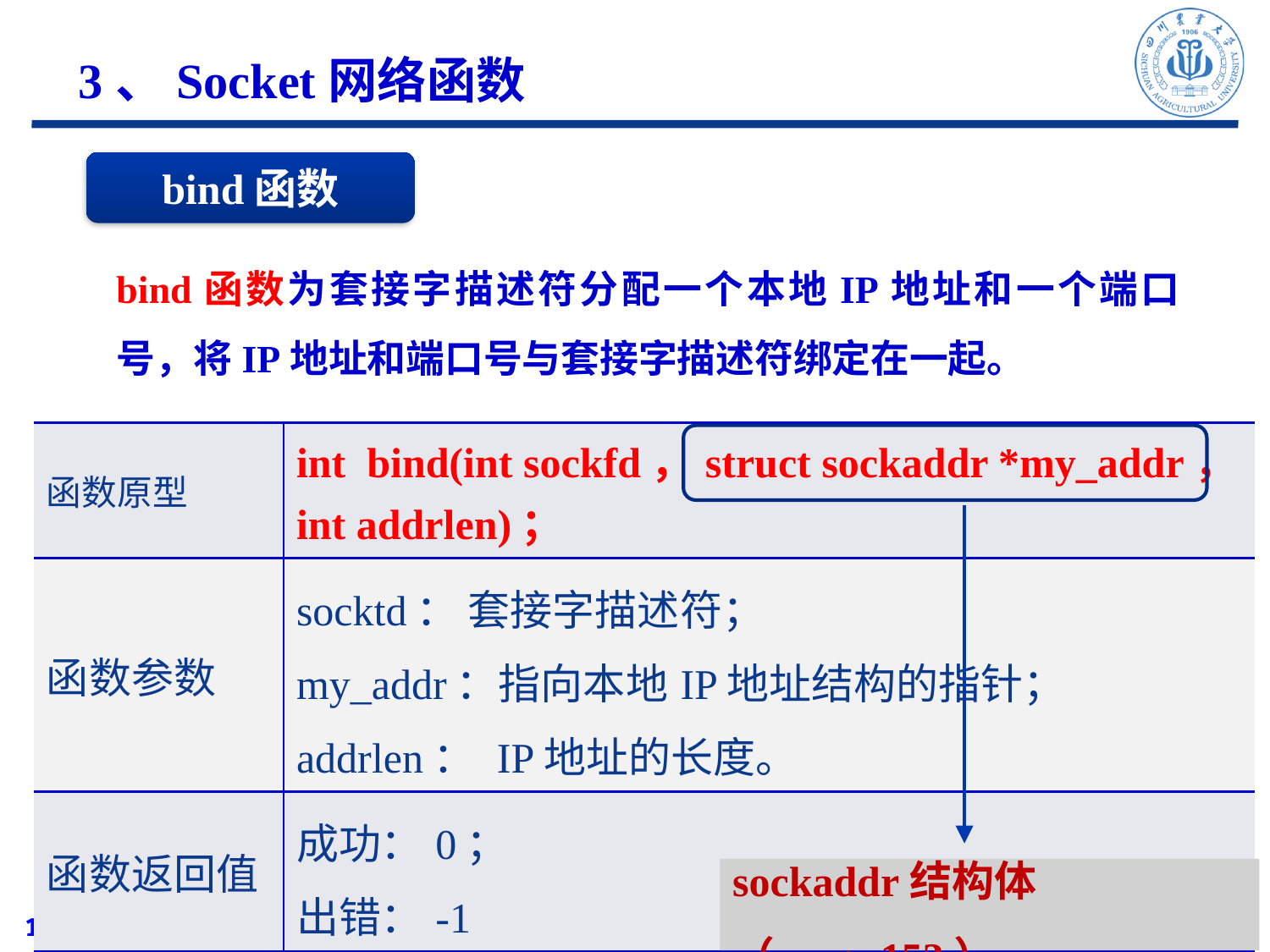

3、Socket网络函数
bind函数
bind函数为套接字描述符分配一个本地IP地址和一个端口号，将IP地址和端口号与套接字描述符绑定在一起。
| 函数原型 | int bind(int sockfd，struct sockaddr \*my\_addr，int addrlen)； |
| --- | --- |
| 函数参数 | socktd： 套接字描述符； my\_addr：指向本地IP地址结构的指针； addrlen： IP地址的长度。 |
| 函数返回值 | 成功：0； 出错：-1 |

sockaddr结构体（page.153）